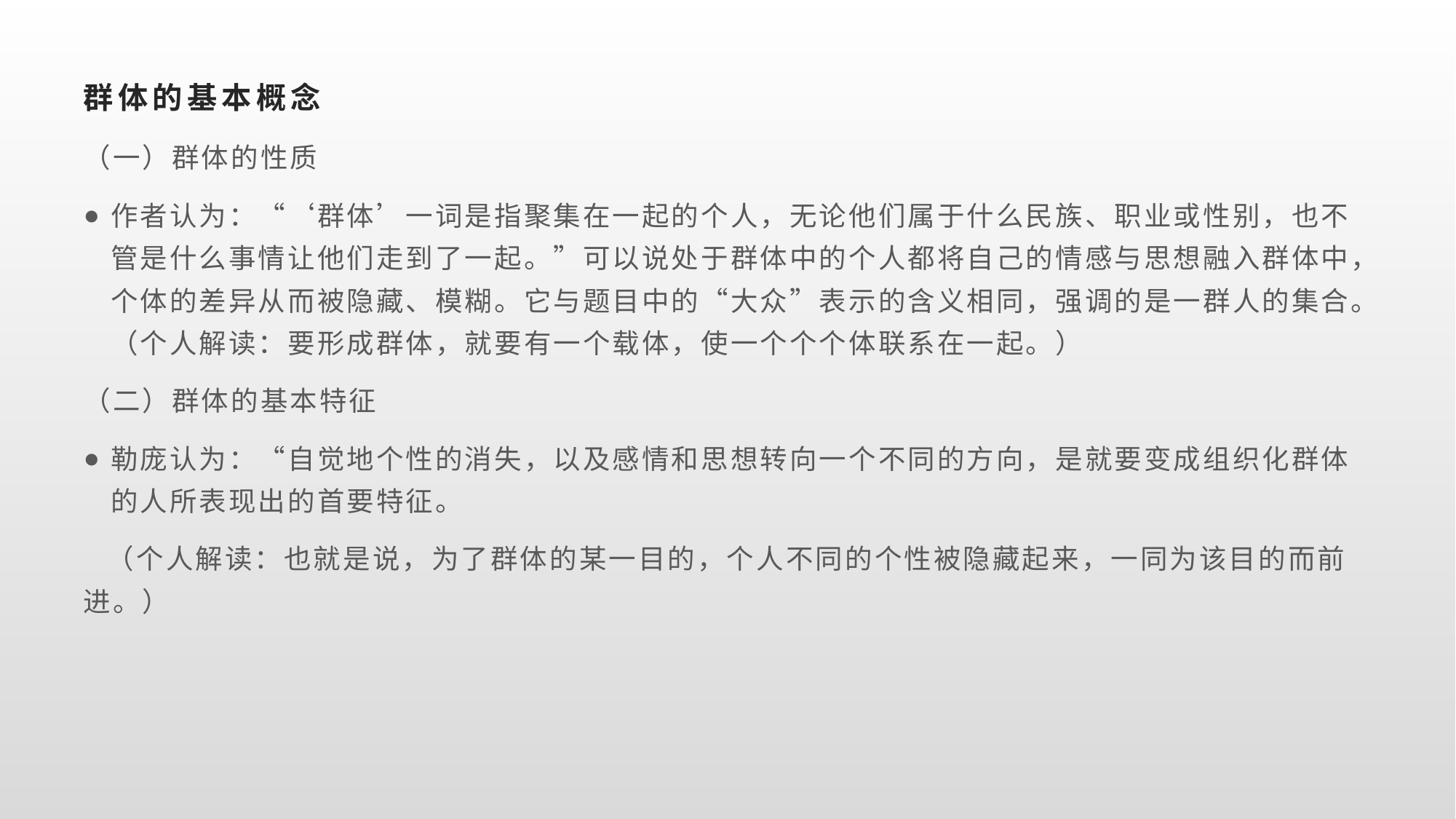

# 群体的基本概念
（一）群体的性质
作者认为：“‘群体’一词是指聚集在一起的个人，无论他们属于什么民族、职业或性别，也不管是什么事情让他们走到了一起。”可以说处于群体中的个人都将自己的情感与思想融入群体中，个体的差异从而被隐藏、模糊。它与题目中的“大众”表示的含义相同，强调的是一群人的集合。（个人解读：要形成群体，就要有一个载体，使一个个个体联系在一起。）
（二）群体的基本特征
勒庞认为：“自觉地个性的消失，以及感情和思想转向一个不同的方向，是就要变成组织化群体的人所表现出的首要特征。
  （个人解读：也就是说，为了群体的某一目的，个人不同的个性被隐藏起来，一同为该目的而前进。）